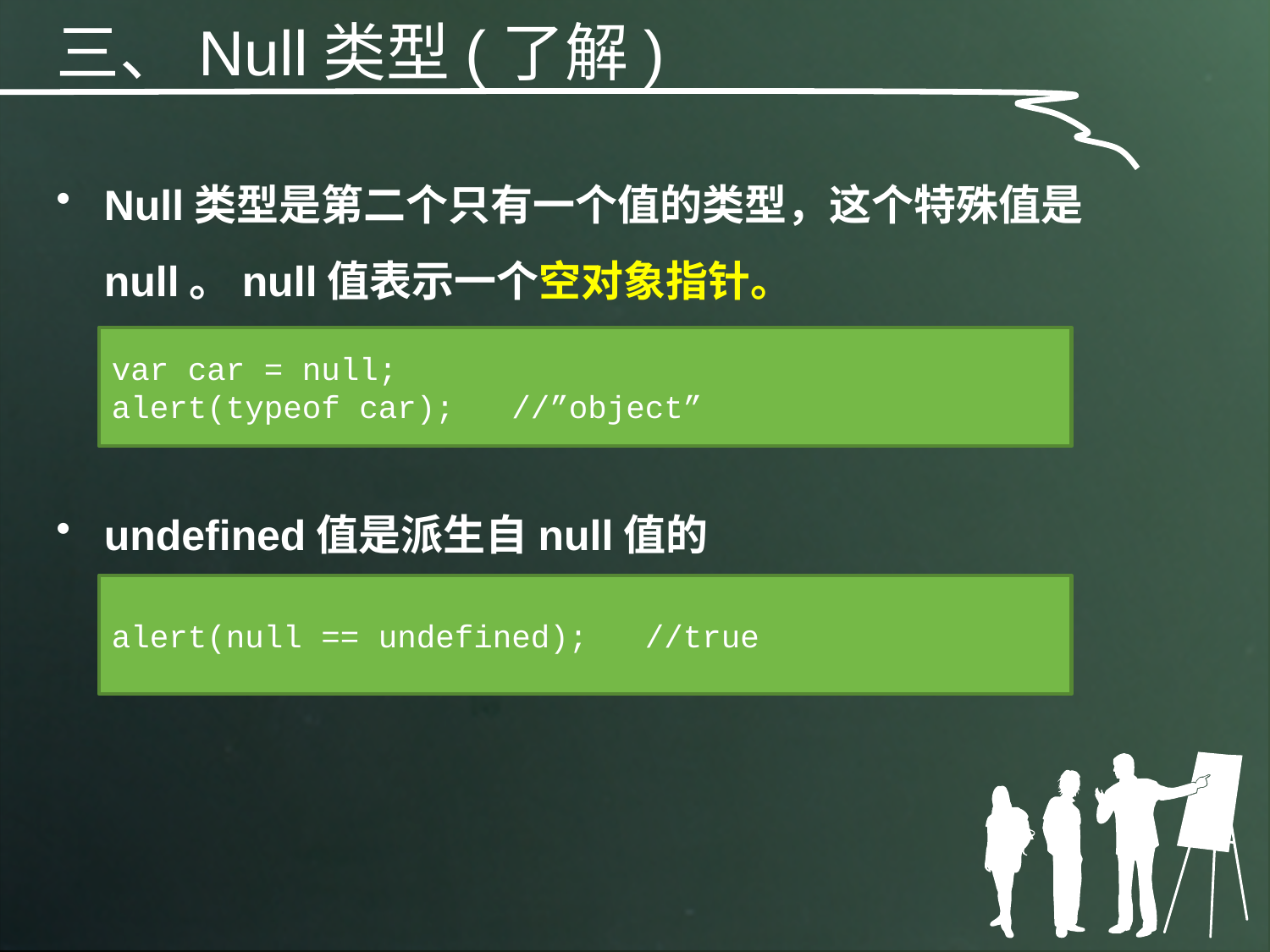

三、Null类型(了解)

Null类型是第二个只有一个值的类型，这个特殊值是null。null值表示一个空对象指针。

undefined值是派生自null值的

var car = null;
alert(typeof car);   //”object”
alert(null == undefined);   //true